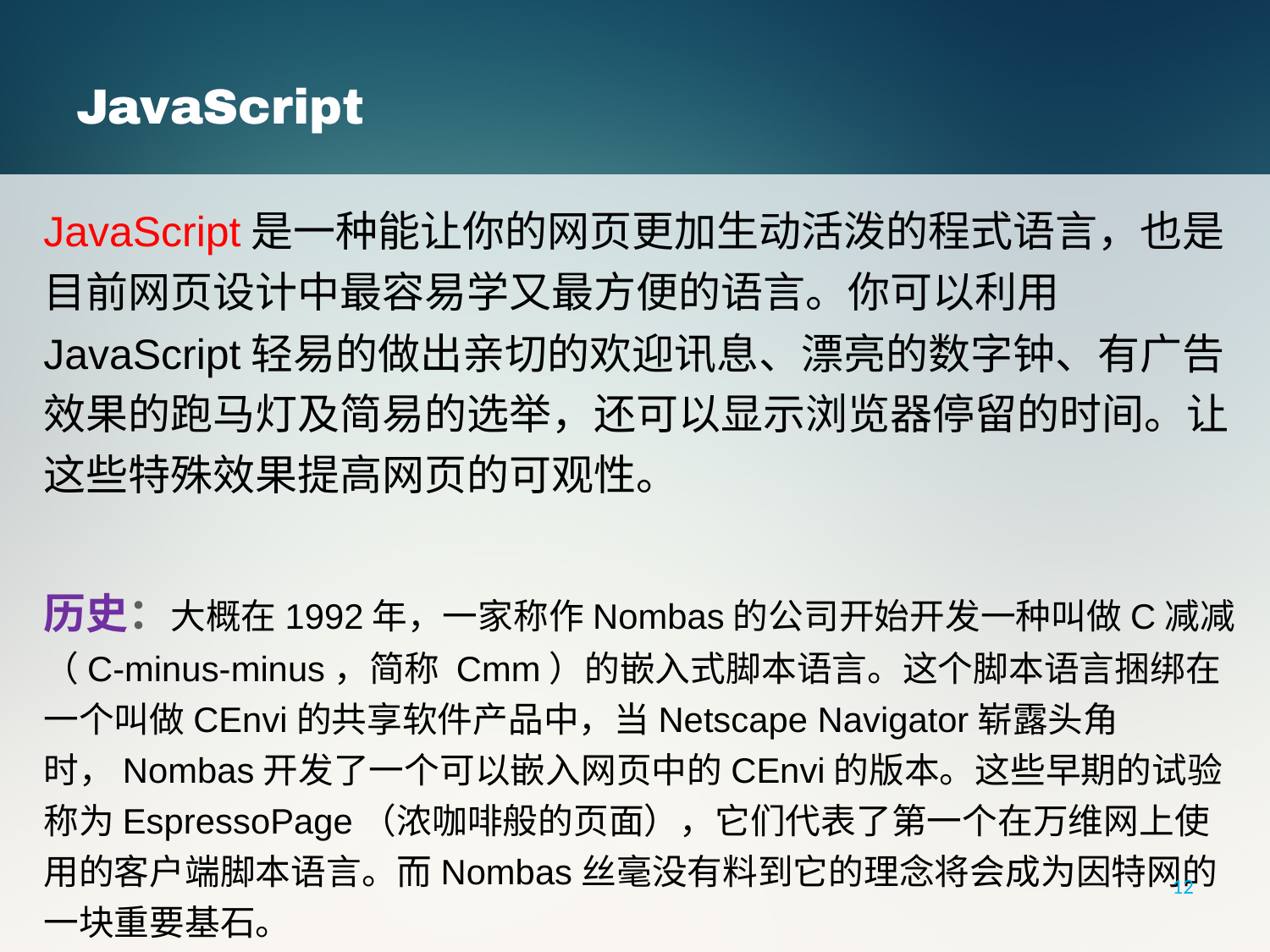

# JavaScript
JavaScript是一种能让你的网页更加生动活泼的程式语言，也是目前网页设计中最容易学又最方便的语言。你可以利用JavaScript轻易的做出亲切的欢迎讯息、漂亮的数字钟、有广告效果的跑马灯及简易的选举，还可以显示浏览器停留的时间。让这些特殊效果提高网页的可观性。

历史：大概在1992年，一家称作Nombas的公司开始开发一种叫做C减减（C-minus-minus，简称 Cmm）的嵌入式脚本语言。这个脚本语言捆绑在一个叫做CEnvi的共享软件产品中，当Netscape Navigator崭露头角时，Nombas开发了一个可以嵌入网页中的CEnvi的版本。这些早期的试验称为EspressoPage（浓咖啡般的页面），它们代表了第一个在万维网上使用的客户端脚本语言。而Nombas丝毫没有料到它的理念将会成为因特网的一块重要基石。
12